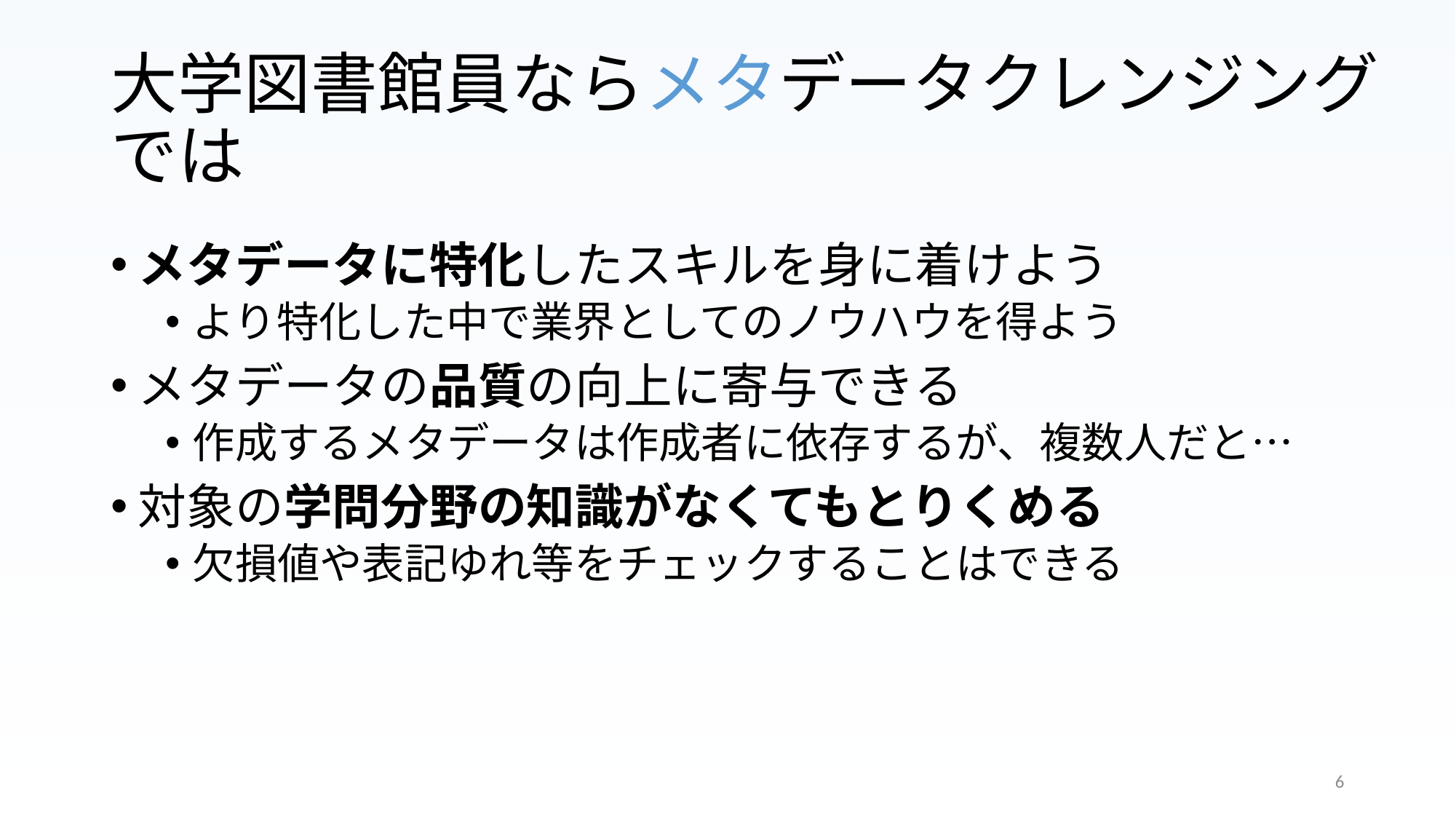

# 大学図書館員ならメタデータクレンジングでは
メタデータに特化したスキルを身に着けよう
より特化した中で業界としてのノウハウを得よう
メタデータの品質の向上に寄与できる
作成するメタデータは作成者に依存するが、複数人だと…
対象の学問分野の知識がなくてもとりくめる
欠損値や表記ゆれ等をチェックすることはできる
6